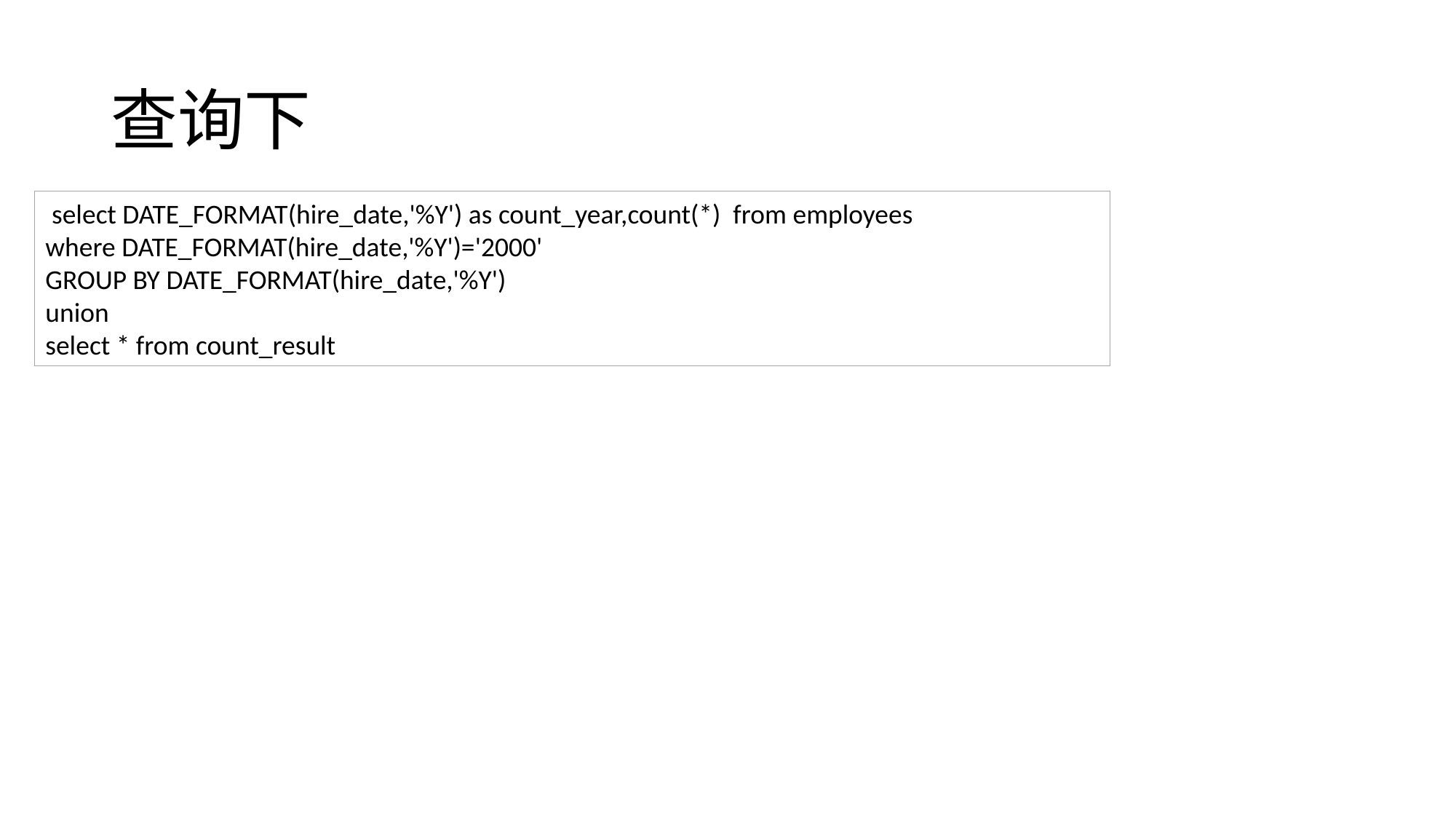

# 查询下
 select DATE_FORMAT(hire_date,'%Y') as count_year,count(*)  from employees
where DATE_FORMAT(hire_date,'%Y')='2000'
GROUP BY DATE_FORMAT(hire_date,'%Y')
union
select * from count_result